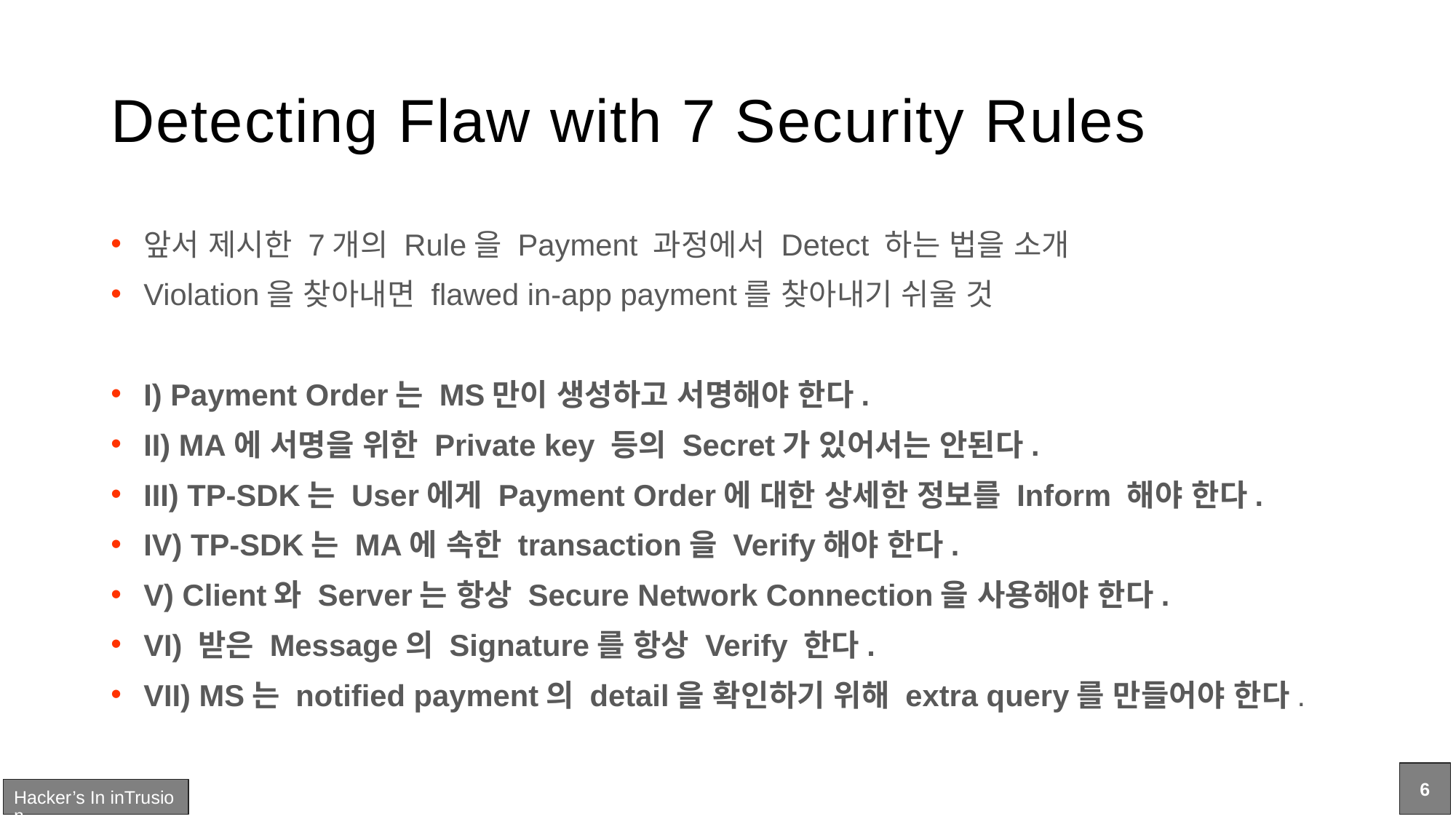

# Detecting Flaw with 7 Security Rules
앞서 제시한 7개의 Rule을 Payment 과정에서 Detect 하는 법을 소개
Violation을 찾아내면 flawed in-app payment를 찾아내기 쉬울 것

I) Payment Order는 MS만이 생성하고 서명해야 한다.
II) MA에 서명을 위한 Private key 등의 Secret가 있어서는 안된다.
III) TP-SDK는 User에게 Payment Order에 대한 상세한 정보를 Inform 해야 한다.
IV) TP-SDK는 MA에 속한 transaction을 Verify해야 한다.
V) Client와 Server는 항상 Secure Network Connection을 사용해야 한다.
VI) 받은 Message의 Signature를 항상 Verify 한다.
VII) MS는 notified payment의 detail을 확인하기 위해 extra query를 만들어야 한다.

6
Hacker’s In inTrusion